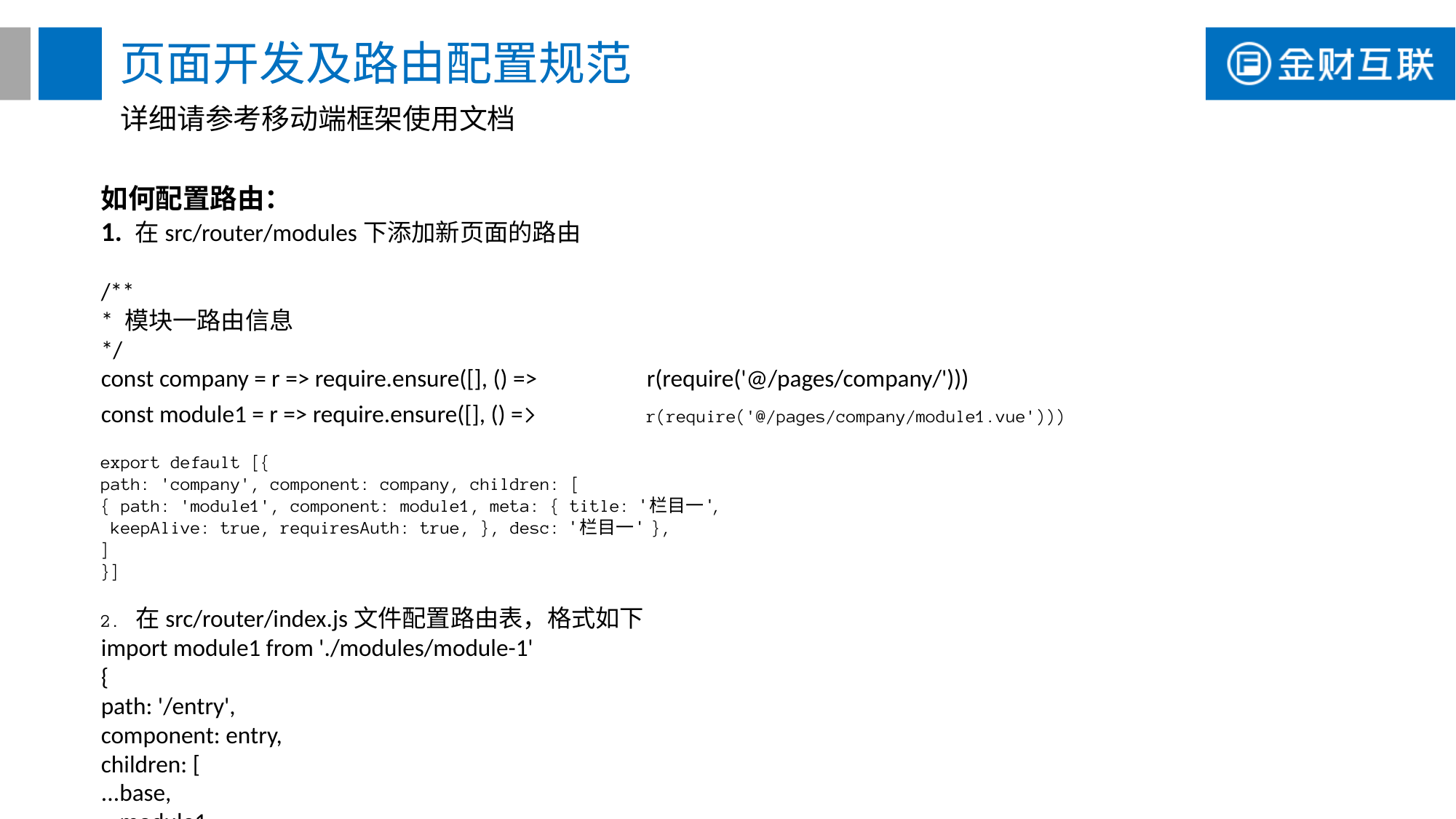

# 页面开发及路由配置规范
详细请参考移动端框架使用文档
如何配置路由：1. 在src/router/modules下添加新页面的路由 /*** 模块一路由信息*/const company = r => require.ensure([], () => 	r(require('@/pages/company/')))const module1 = r => require.ensure([], () => 	r(require('@/pages/company/module1.vue'))) export default [{path: 'company', component: company, children: [{ path: 'module1', component: module1, meta: { title: '栏目一', keepAlive: true, requiresAuth: true, }, desc: '栏目一' },]}] 2. 在src/router/index.js文件配置路由表，格式如下import module1 from './modules/module-1'{path: '/entry',component: entry,children: [...base,...module1,]}